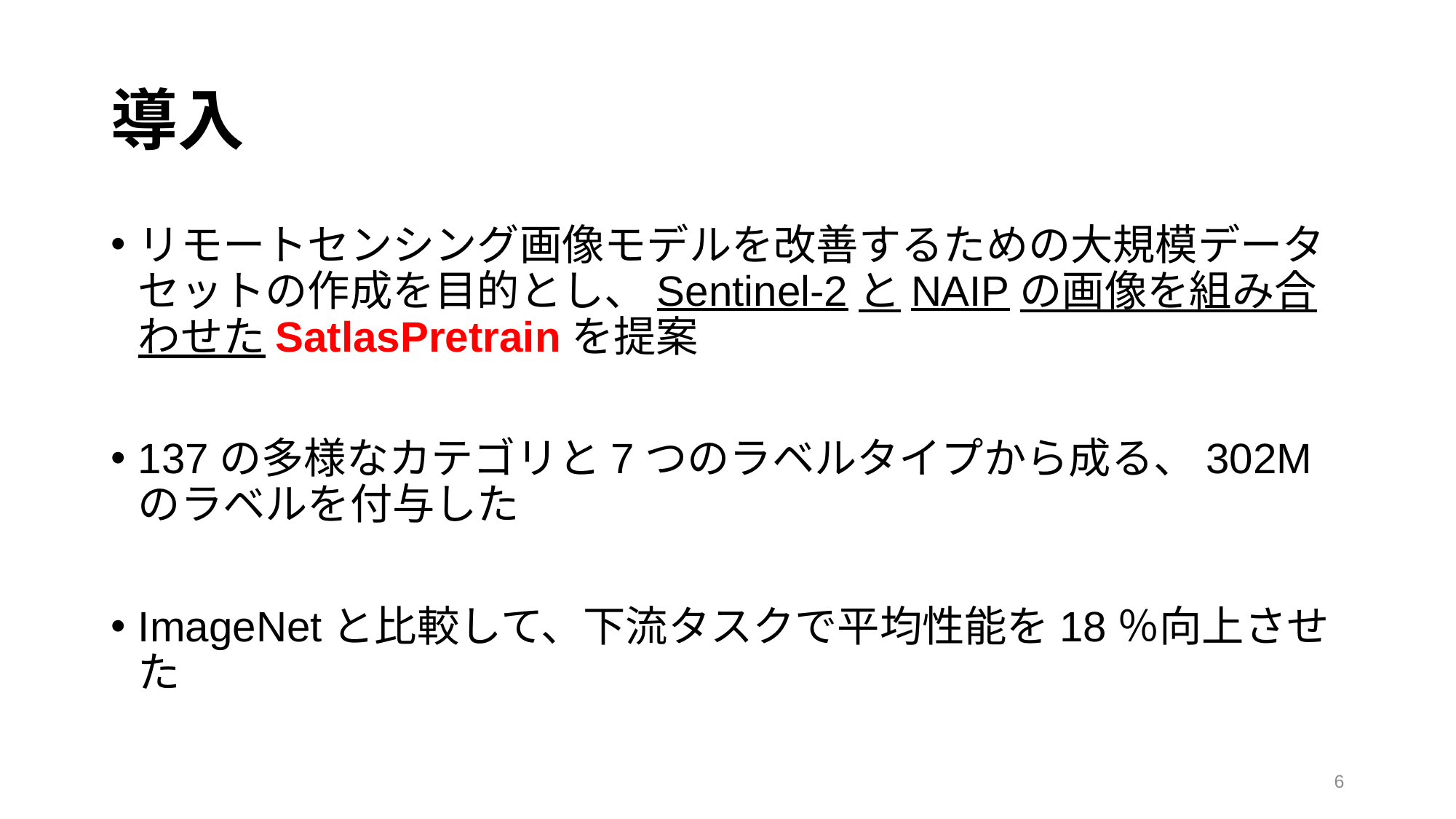

# 導入
リモートセンシング画像モデルを改善するための大規模データセットの作成を目的とし、Sentinel-2とNAIPの画像を組み合わせたSatlasPretrainを提案

137の多様なカテゴリと7つのラベルタイプから成る、302Mのラベルを付与した

ImageNetと比較して、下流タスクで平均性能を18％向上させた
6